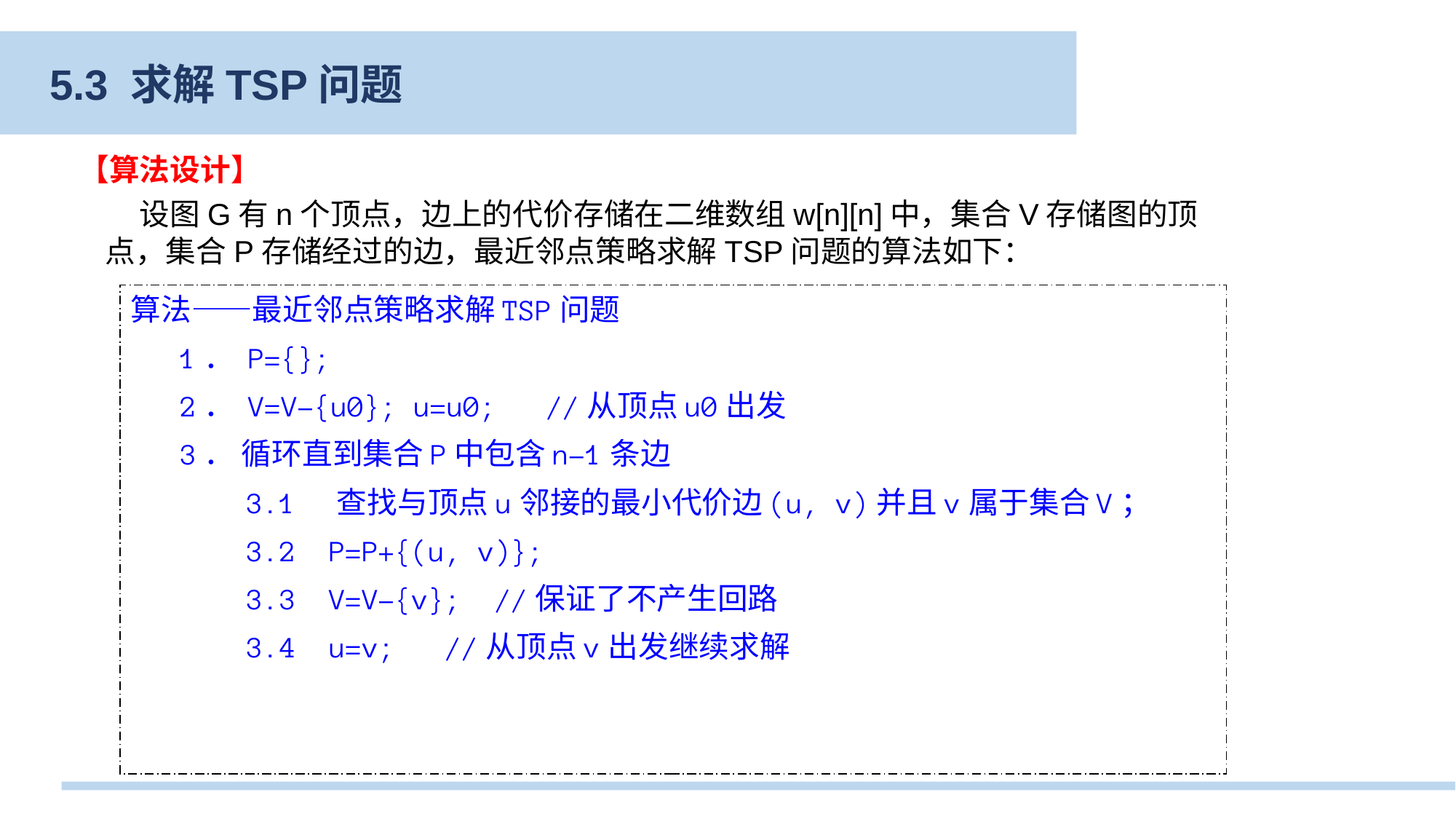

5.3 求解TSP问题
【算法设计】
    设图G有n个顶点，边上的代价存储在二维数组w[n][n]中，集合V存储图的顶点，集合P存储经过的边，最近邻点策略求解TSP问题的算法如下：
算法——最近邻点策略求解TSP问题
   1． P={};
   2． V=V-{u0}; u=u0;   //从顶点u0出发
   3． 循环直到集合P中包含n-1条边
       3.1  查找与顶点u邻接的最小代价边(u, v)并且v属于集合V；
       3.2  P=P+{(u, v)};
       3.3  V=V-{v};  //保证了不产生回路
       3.4  u=v;   //从顶点v出发继续求解